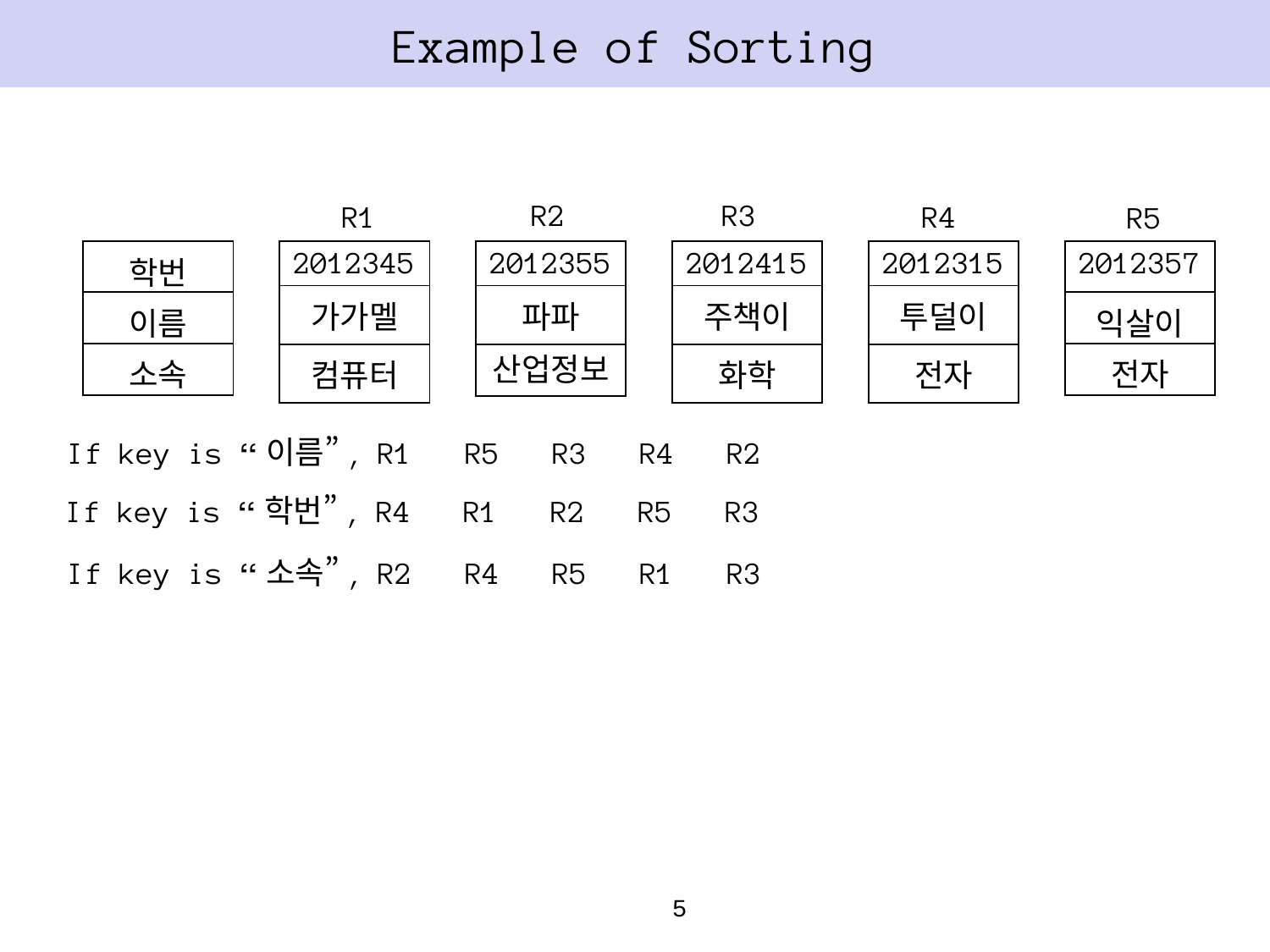

# Example of Sorting
R2
R3
R1
R4
R5
| 학번 |
| --- |
| 이름 |
| 소속 |
| 2012345 |
| --- |
| 가가멜 |
| 컴퓨터 |
| 2012355 |
| --- |
| 파파 |
| 산업정보 |
| 2012415 |
| --- |
| 주책이 |
| 화학 |
| 2012315 |
| --- |
| 투덜이 |
| 전자 |
| 2012357 |
| --- |
| 익살이 |
| 전자 |
If key is “이름”,
R1
R5
R3
R4
R2
If key is “학번”,
R4
R1
R2
R5
R3
If key is “소속”,
R2
R4
R5
R1
R3
5